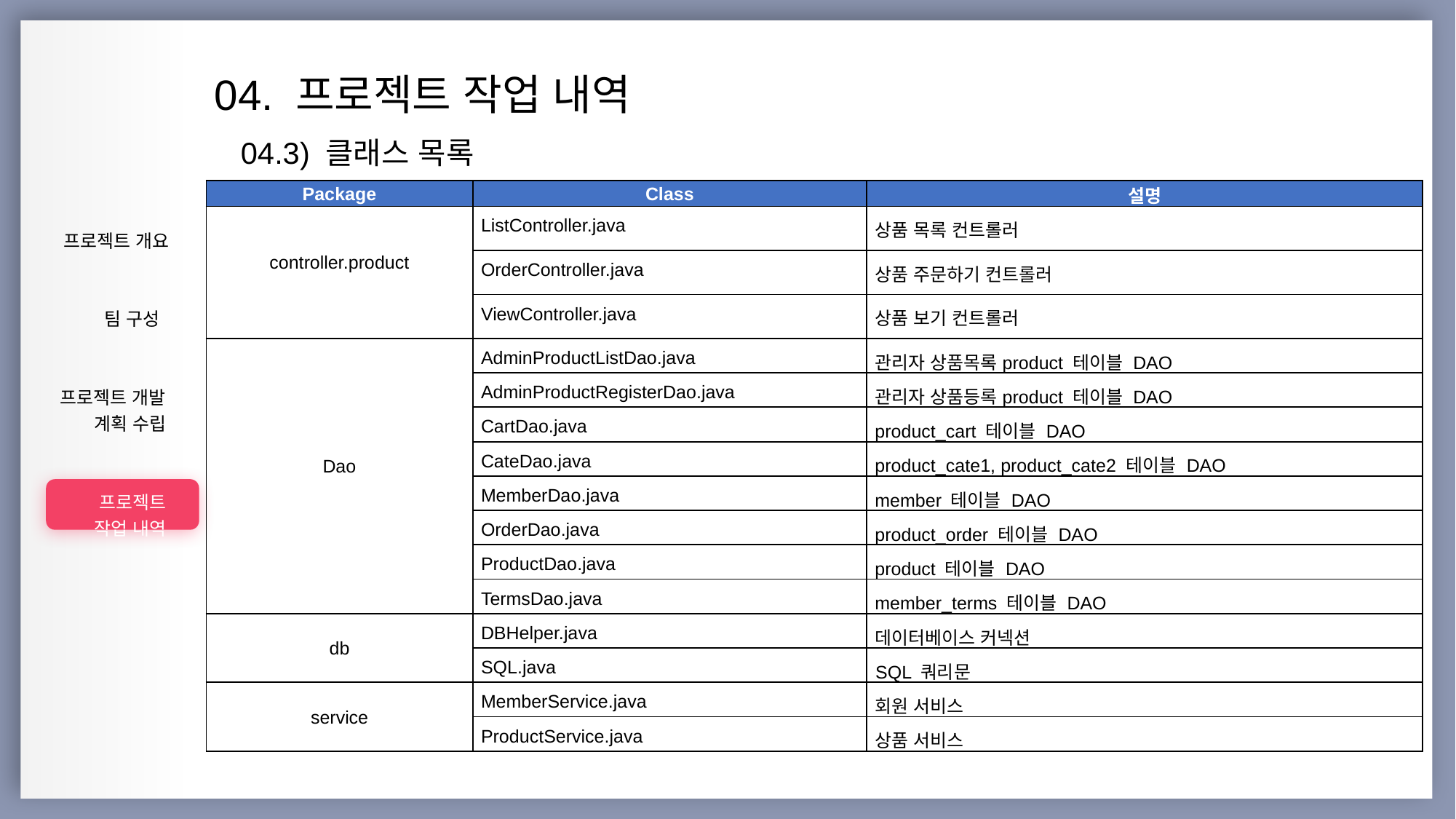

04. 프로젝트 작업 내역
04.3) 클래스 목록
|  |
| --- |
| 프로젝트 개요 |
| 팀 구성 |
| 프로젝트 개발 계획 수립 |
| 프로젝트 작업 내역 |
|  |
|  |
|  |
|  |
| Package | Class | 설명 |
| --- | --- | --- |
| controller.product | ListController.java | 상품 목록 컨트롤러 |
|  | OrderController.java | 상품 주문하기 컨트롤러 |
|  | ViewController.java | 상품 보기 컨트롤러 |
| Dao | AdminProductListDao.java | 관리자 상품목록product 테이블 DAO |
|  | AdminProductRegisterDao.java | 관리자 상품등록product 테이블 DAO |
|  | CartDao.java | product\_cart 테이블 DAO |
|  | CateDao.java | product\_cate1, product\_cate2 테이블 DAO |
|  | MemberDao.java | member 테이블 DAO |
|  | OrderDao.java | product\_order 테이블 DAO |
|  | ProductDao.java | product 테이블 DAO |
|  | TermsDao.java | member\_terms 테이블 DAO |
| db | DBHelper.java | 데이터베이스 커넥션 |
|  | SQL.java | SQL 쿼리문 |
| service | MemberService.java | 회원 서비스 |
|  | ProductService.java | 상품 서비스 |